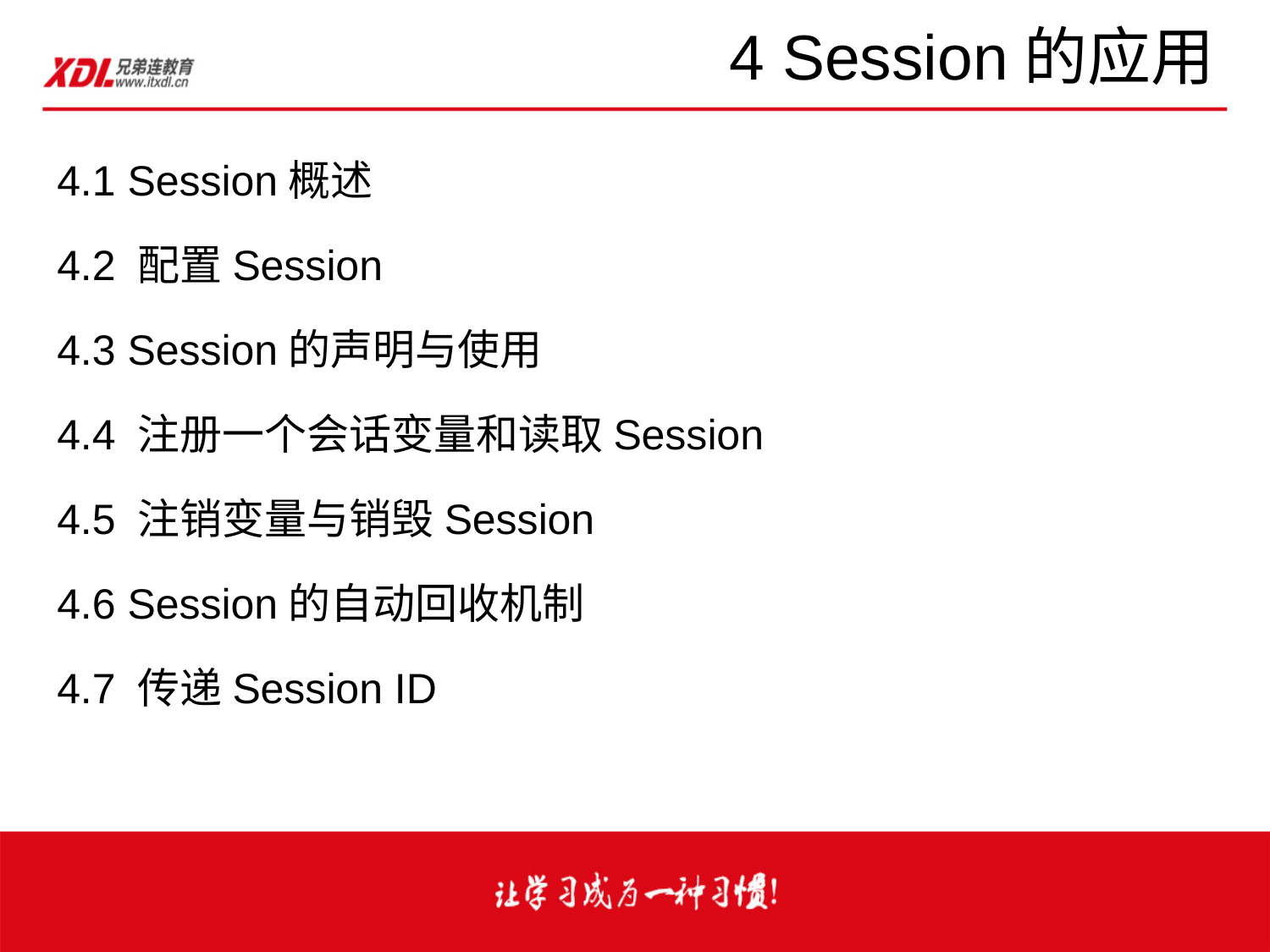

# 4 Session的应用
4.1 Session概述
4.2 配置Session
4.3 Session的声明与使用
4.4 注册一个会话变量和读取Session
4.5 注销变量与销毁Session
4.6 Session的自动回收机制
4.7 传递Session ID